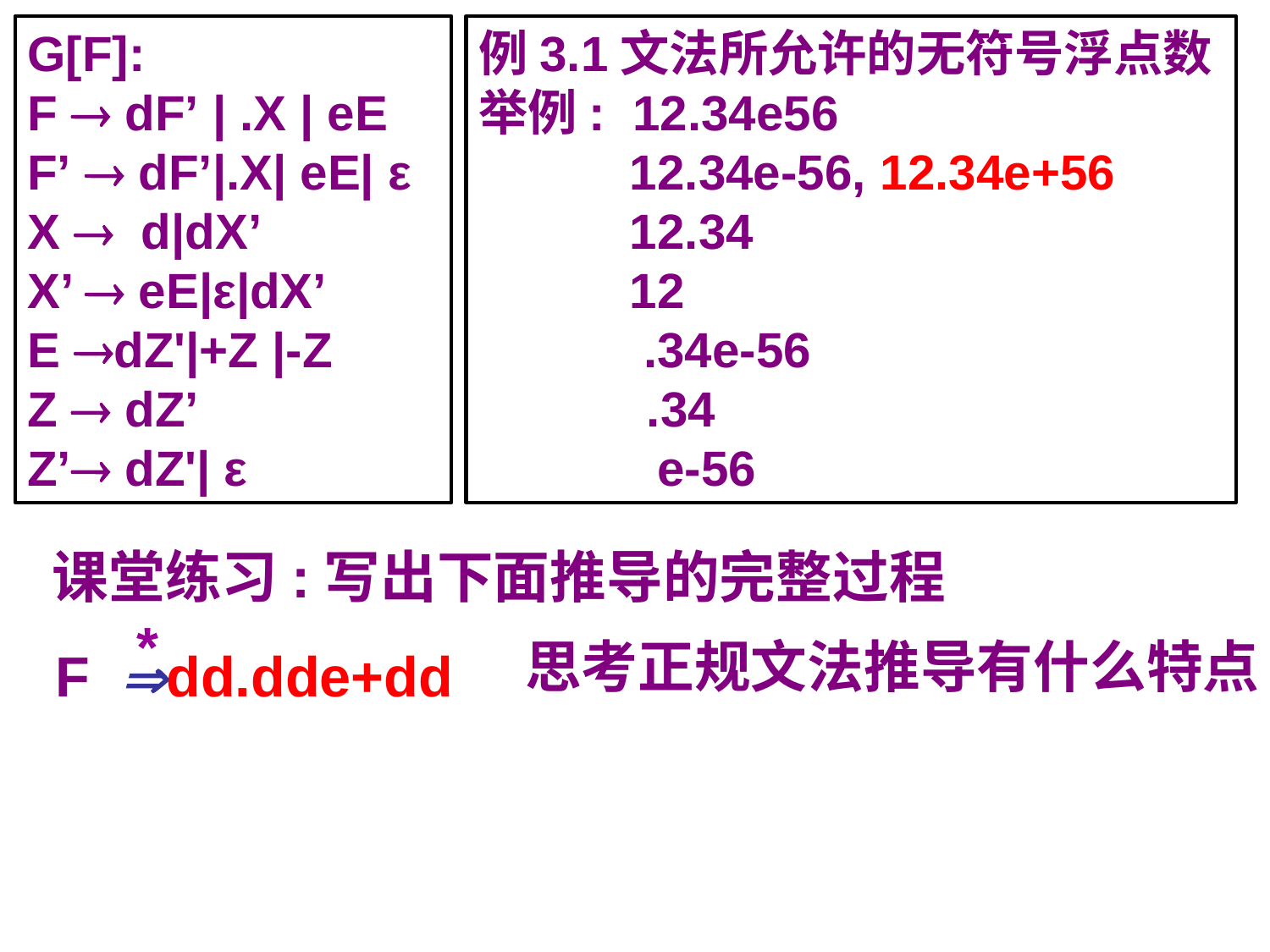

G[F]:
F → dF’ | .X | eE
F’ → dF’|.X| eE| ε
X →  d|dX’
X’ → eE|ε|dX’
E →dZ'|+Z |-Z
Z → dZ’
Z’→ dZ'| ε
例3.1文法所允许的无符号浮点数举例:  12.34e56
           12.34e-56, 12.34e+56
           12.34
           12
            .34e-56
	   .34
             e-56
课堂练习:写出下面推导的完整过程
*
 思考正规文法推导有什么特点
F  ⇒dd.dde+dd